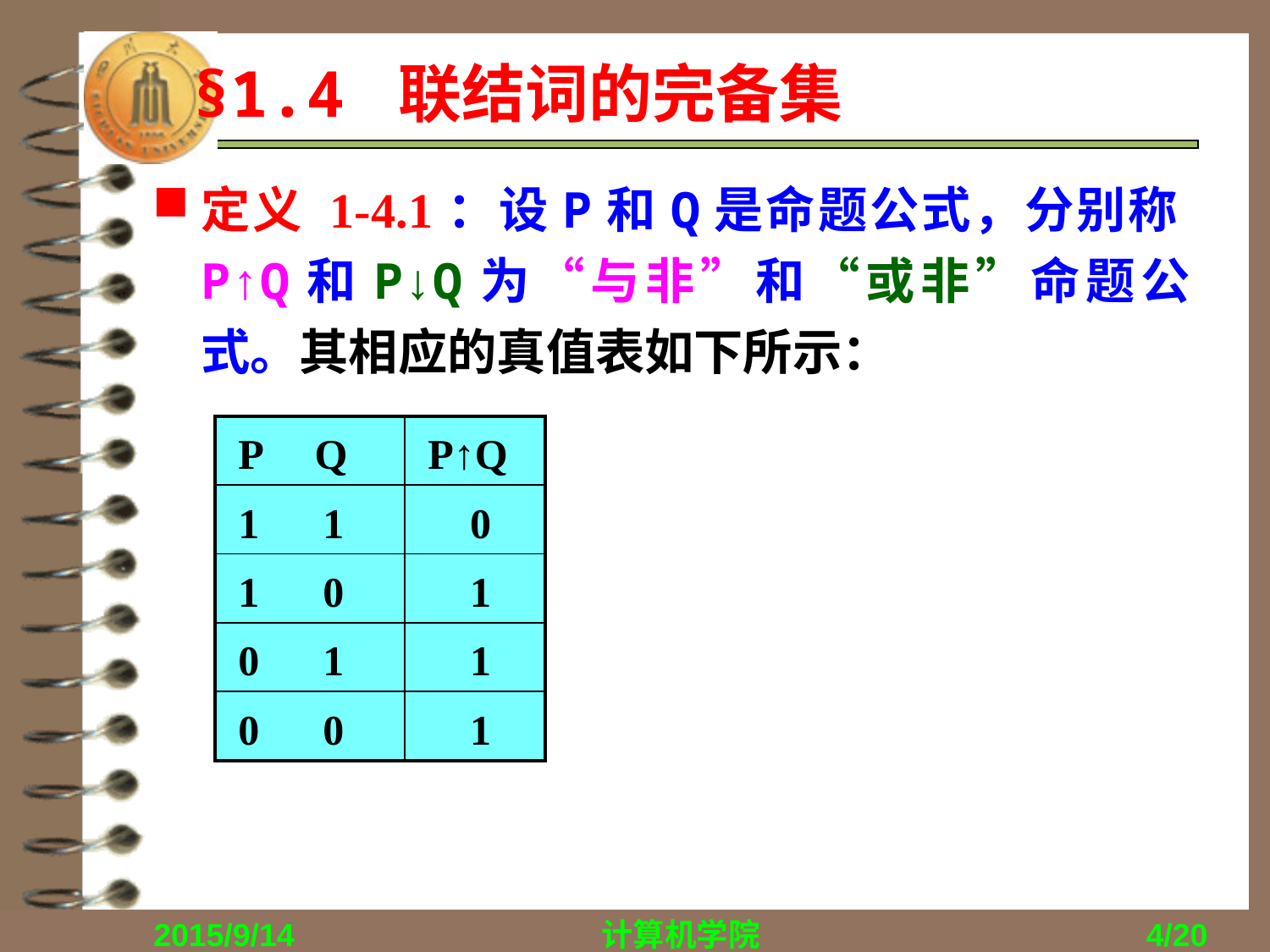

# §1.4 联结词的完备集
定义 1-4.1：设P和Q是命题公式，分别称P↑Q和P↓Q为“与非”和“或非”命题公式。其相应的真值表如下所示：
| P Q | P↑Q |
| --- | --- |
| 1 1 | 0 |
| 1 0 | 1 |
| 0 1 | 1 |
| 0 0 | 1 |
2015/9/14
计算机学院
4/20